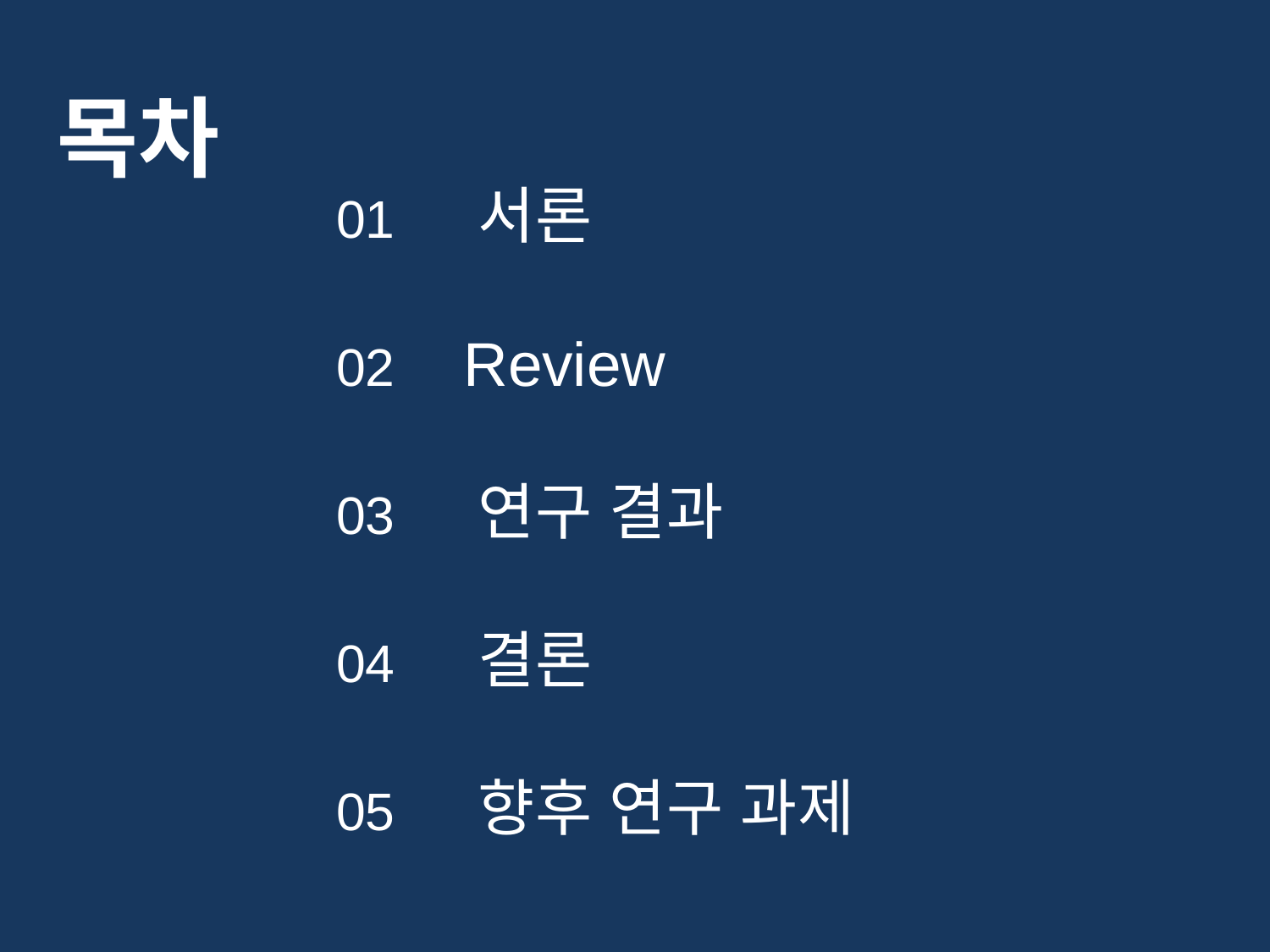

목차
01    서론

02    Review

03    연구 결과

04    결론

05    향후 연구 과제